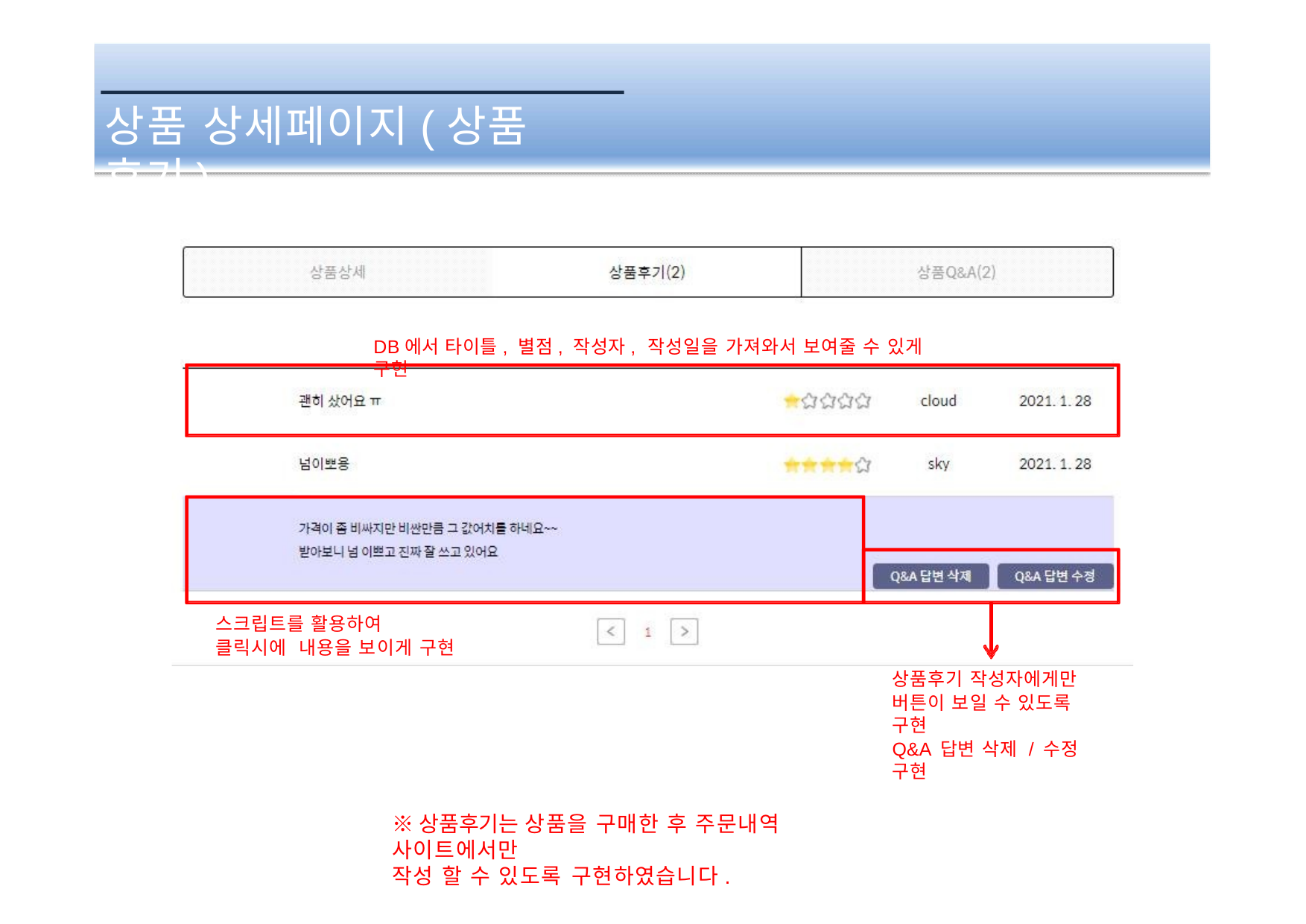

# 상품 상세페이지(상품 후기)

DB에서 타이틀, 별점, 작성자, 작성일을 가져와서 보여줄 수 있게 구현

스크립트를 활용하여
클릭시에  내용을 보이게 구현
상품후기 작성자에게만
버튼이 보일 수 있도록 구현
Q&A 답변 삭제 / 수정 구현

※상품후기는 상품을 구매한 후 주문내역 사이트에서만
작성 할 수 있도록 구현하였습니다.